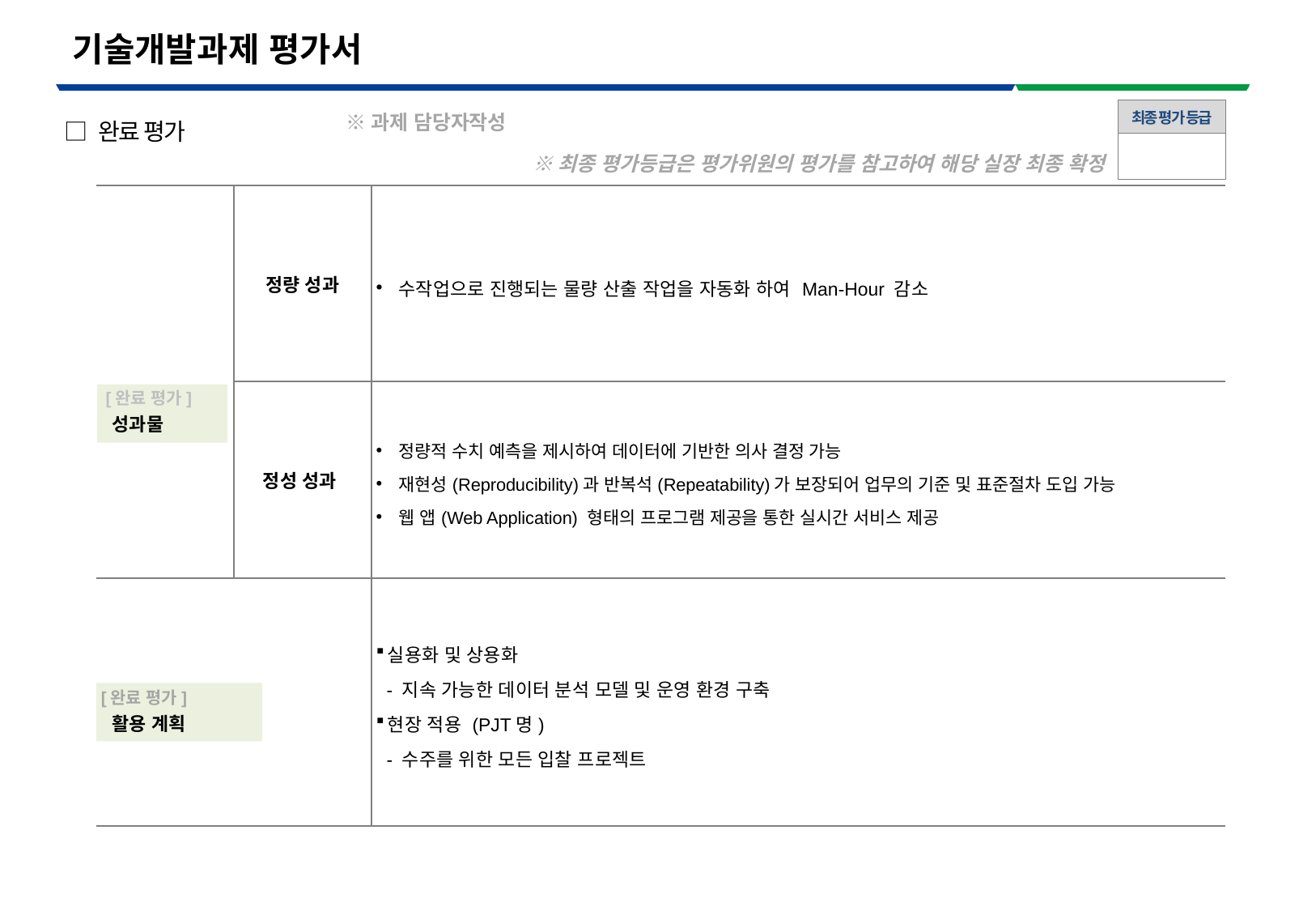

기술개발과제 평가서
| 최종 평가 등급 |
| --- |
|  |
※과제 담당자작성
□ 완료 평가
※최종 평가등급은 평가위원의 평가를 참고하여 해당 실장 최종 확정
| [완료 평가] 성과물 | 정량 성과 | 수작업으로 진행되는 물량 산출 작업을 자동화 하여 Man-Hour 감소 |
| --- | --- | --- |
|  | 정성 성과 | 정량적 수치 예측을 제시하여 데이터에 기반한 의사 결정 가능 재현성(Reproducibility)과 반복석(Repeatability)가 보장되어 업무의 기준 및 표준절차 도입 가능 웹 앱(Web Application) 형태의 프로그램 제공을 통한 실시간 서비스 제공 |
| [완료 평가] 활용 계획 |  | 실용화 및 상용화 - 지속 가능한 데이터 분석 모델 및 운영 환경 구축 현장 적용 (PJT명) - 수주를 위한 모든 입찰 프로젝트 |